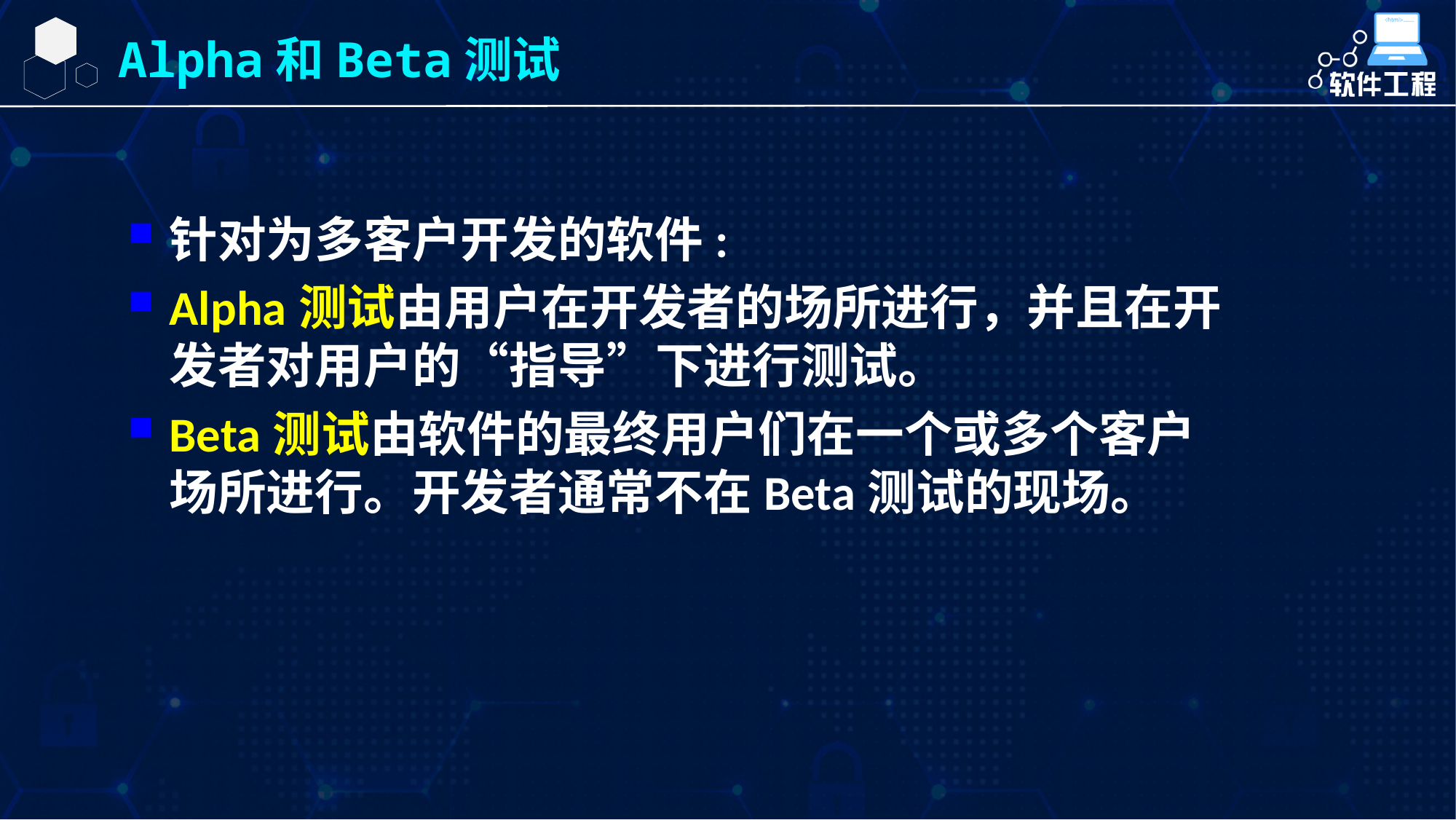

Alpha和Beta测试
针对为多客户开发的软件:
Alpha测试由用户在开发者的场所进行，并且在开发者对用户的“指导”下进行测试。
Beta测试由软件的最终用户们在一个或多个客户场所进行。开发者通常不在Beta测试的现场。